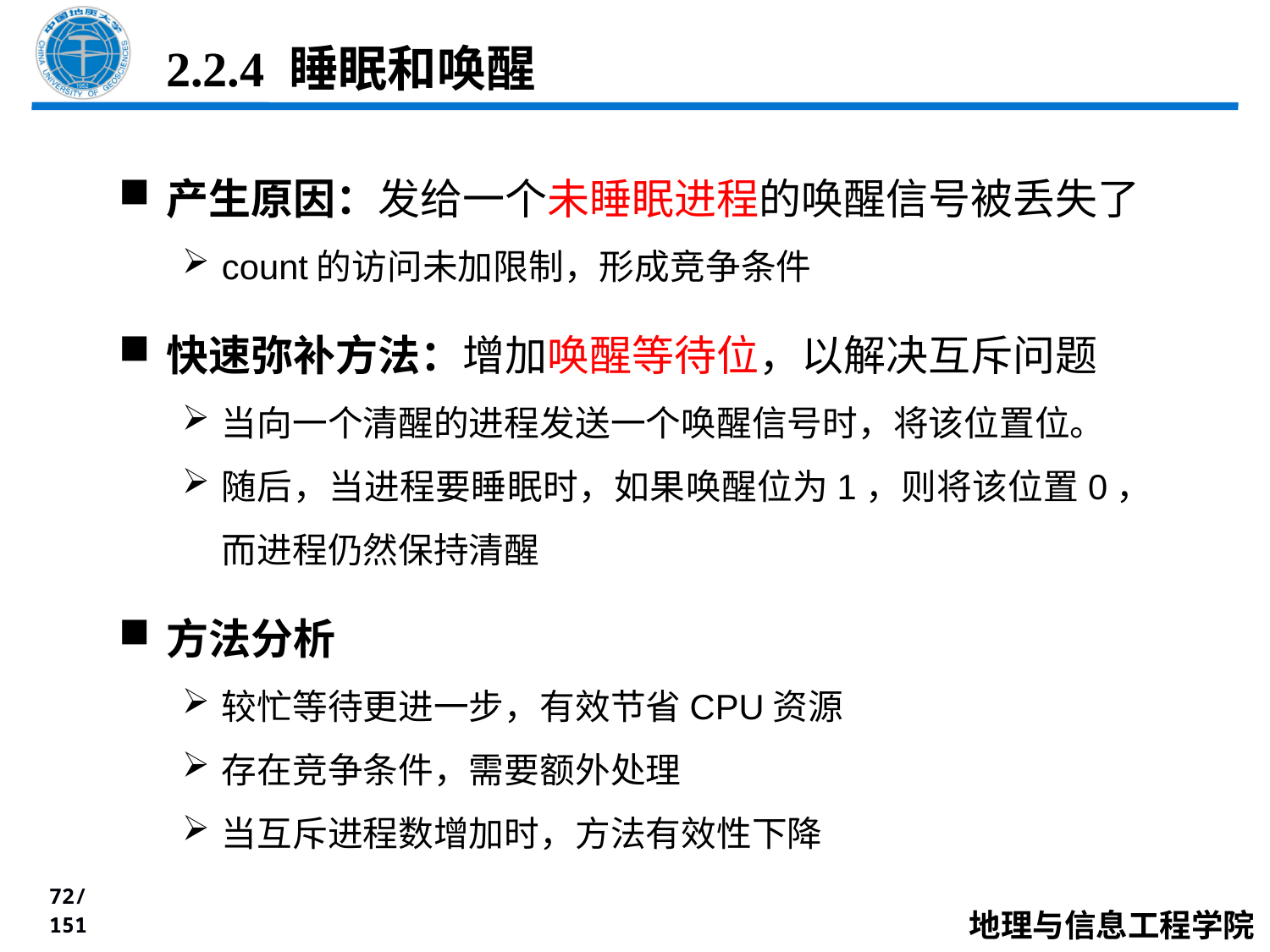

2.2.4 睡眠和唤醒
产生原因：发给一个未睡眠进程的唤醒信号被丢失了
count的访问未加限制，形成竞争条件
快速弥补方法：增加唤醒等待位，以解决互斥问题
当向一个清醒的进程发送一个唤醒信号时，将该位置位。
随后，当进程要睡眠时，如果唤醒位为1，则将该位置0，而进程仍然保持清醒
方法分析
较忙等待更进一步，有效节省CPU资源
存在竞争条件，需要额外处理
当互斥进程数增加时，方法有效性下降
72